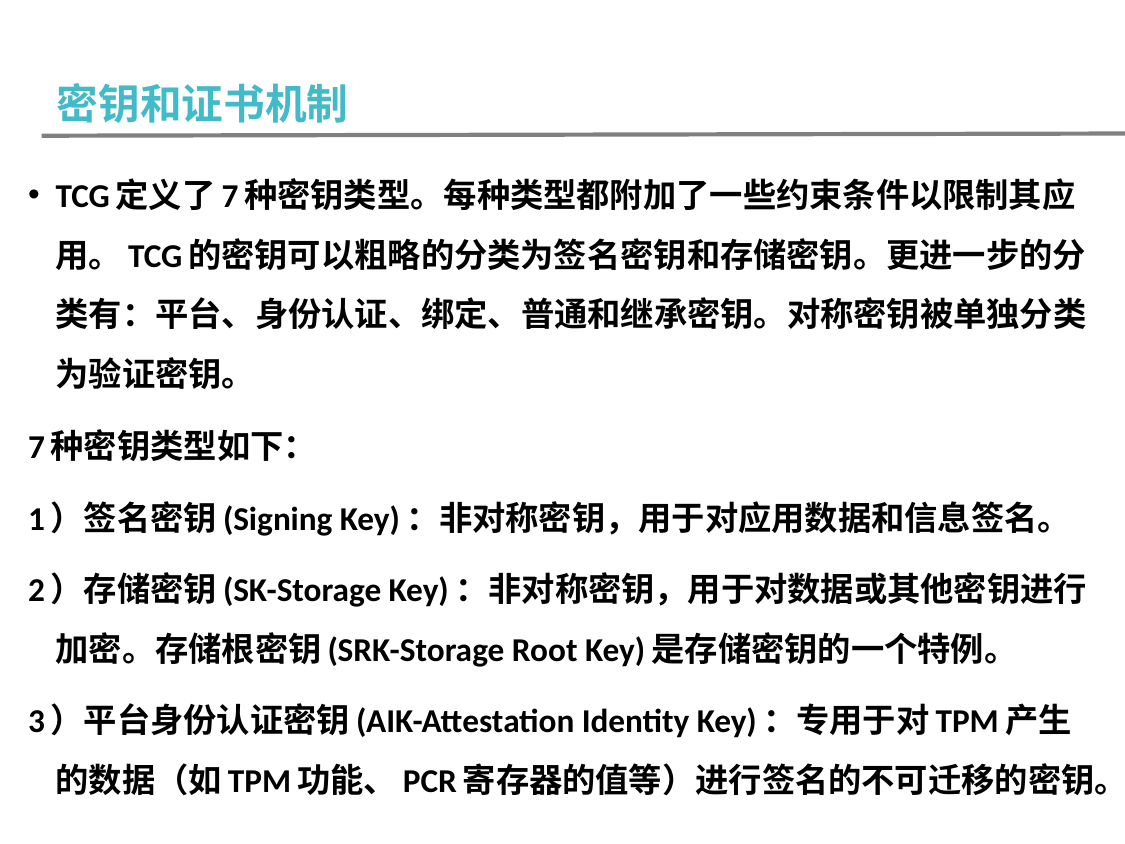

密钥和证书机制
TCG定义了7种密钥类型。每种类型都附加了一些约束条件以限制其应用。TCG的密钥可以粗略的分类为签名密钥和存储密钥。更进一步的分类有：平台、身份认证、绑定、普通和继承密钥。对称密钥被单独分类为验证密钥。
7种密钥类型如下：
1）签名密钥(Signing Key)：非对称密钥，用于对应用数据和信息签名。
2）存储密钥(SK-Storage Key)：非对称密钥，用于对数据或其他密钥进行加密。存储根密钥(SRK-Storage Root Key)是存储密钥的一个特例。
3）平台身份认证密钥(AIK-Attestation Identity Key)：专用于对TPM产生的数据（如TPM功能、PCR寄存器的值等）进行签名的不可迁移的密钥。